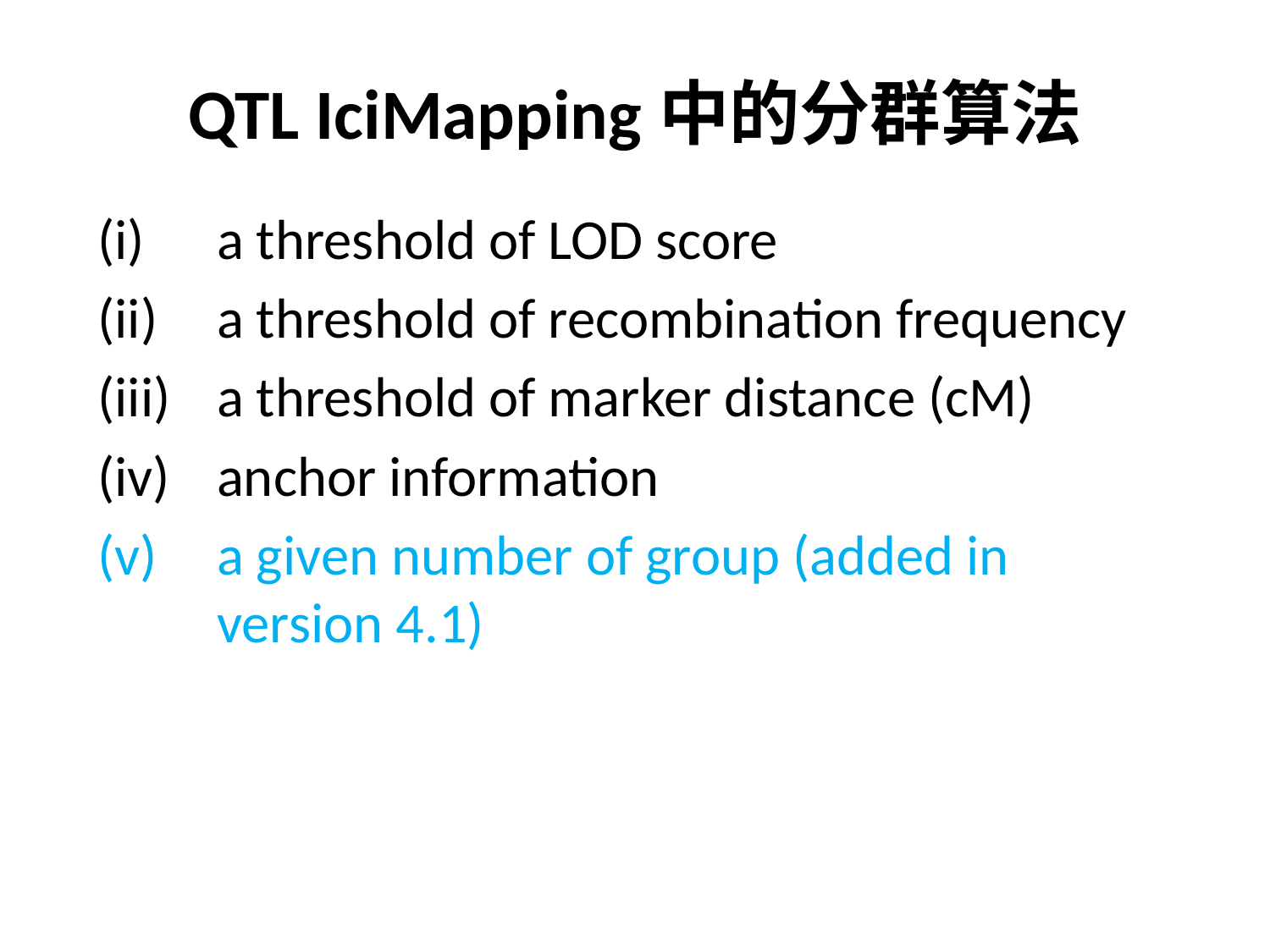

# QTL IciMapping中的分群算法
a threshold of LOD score
a threshold of recombination frequency
a threshold of marker distance (cM)
anchor information
a given number of group (added in version 4.1)